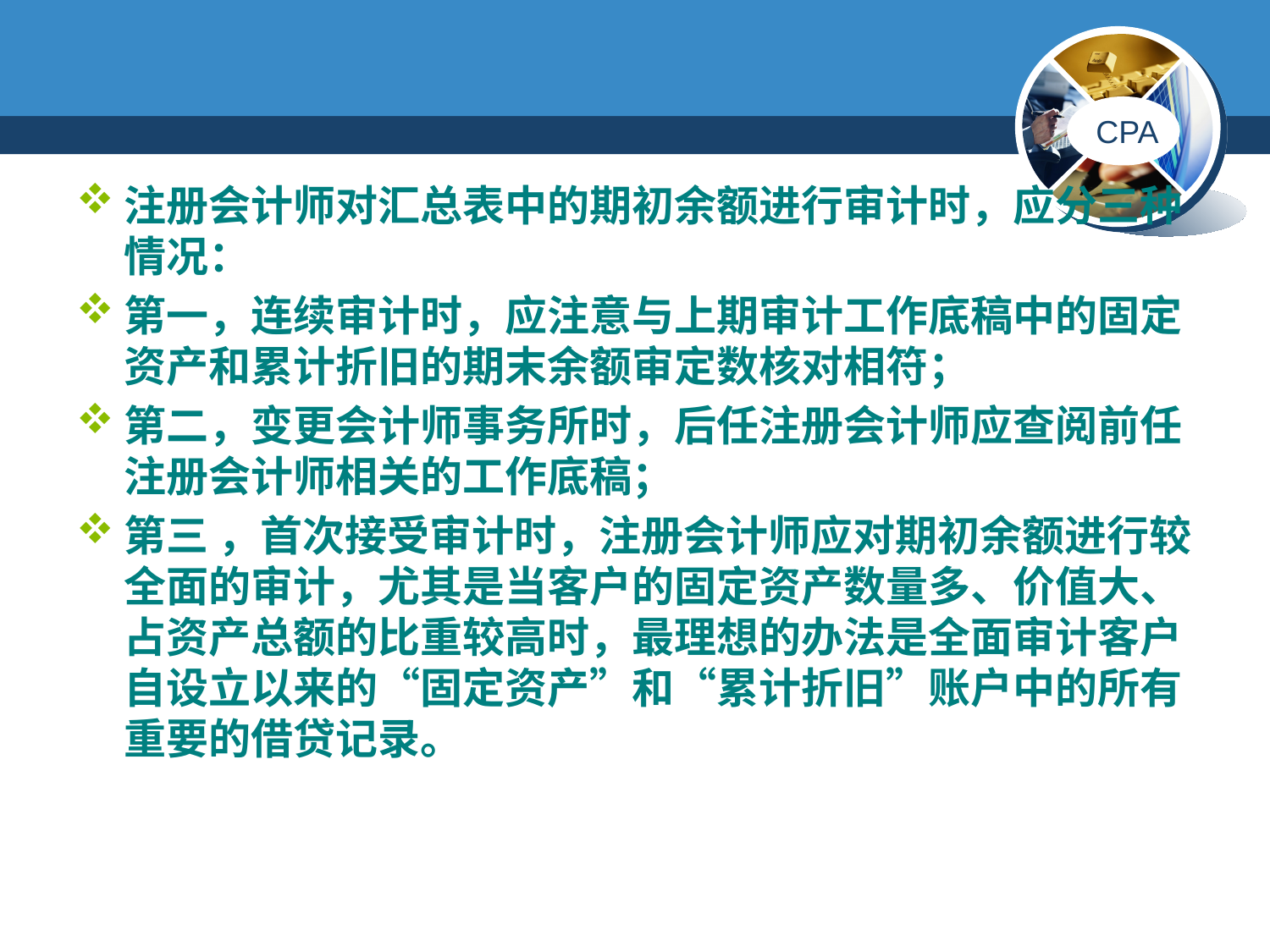

#
注册会计师对汇总表中的期初余额进行审计时，应分三种情况：
第一，连续审计时，应注意与上期审计工作底稿中的固定资产和累计折旧的期末余额审定数核对相符；
第二，变更会计师事务所时，后任注册会计师应查阅前任注册会计师相关的工作底稿；
第三 ，首次接受审计时，注册会计师应对期初余额进行较全面的审计，尤其是当客户的固定资产数量多、价值大、占资产总额的比重较高时，最理想的办法是全面审计客户自设立以来的“固定资产”和“累计折旧”账户中的所有重要的借贷记录。